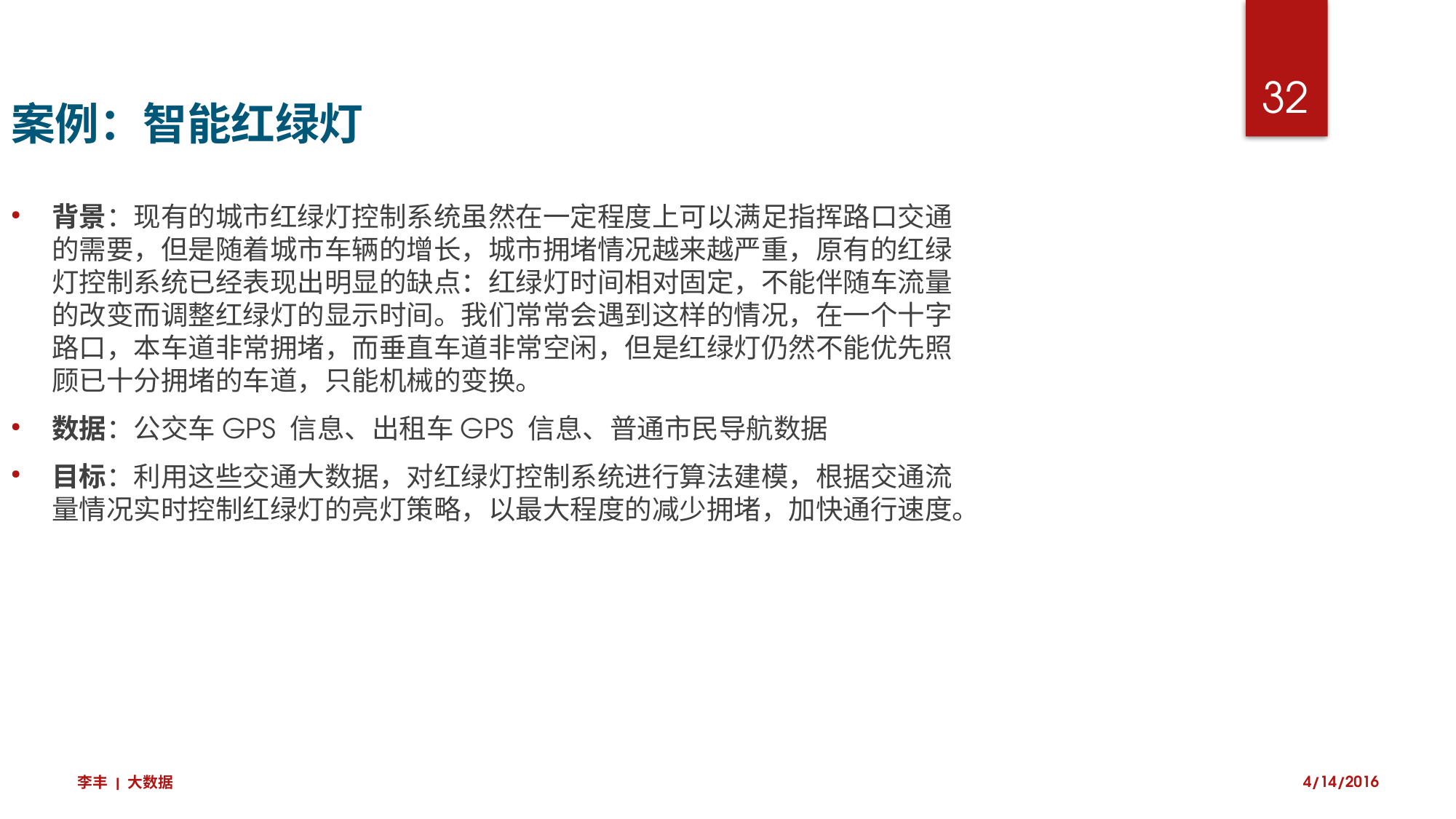

32
案例：智能红绿灯
背景：现有的城市红绿灯控制系统虽然在一定程度上可以满足指挥路口交通的需要，但是随着城市车辆的增长，城市拥堵情况越来越严重，原有的红绿灯控制系统已经表现出明显的缺点：红绿灯时间相对固定，不能伴随车流量的改变而调整红绿灯的显示时间。我们常常会遇到这样的情况，在一个十字路口，本车道非常拥堵，而垂直车道非常空闲，但是红绿灯仍然不能优先照顾已十分拥堵的车道，只能机械的变换。
数据：公交车GPS 信息、出租车GPS 信息、普通市民导航数据
目标：利用这些交通大数据，对红绿灯控制系统进行算法建模，根据交通流量情况实时控制红绿灯的亮灯策略，以最大程度的减少拥堵，加快通行速度。
李丰 | 大数据
4/14/2016